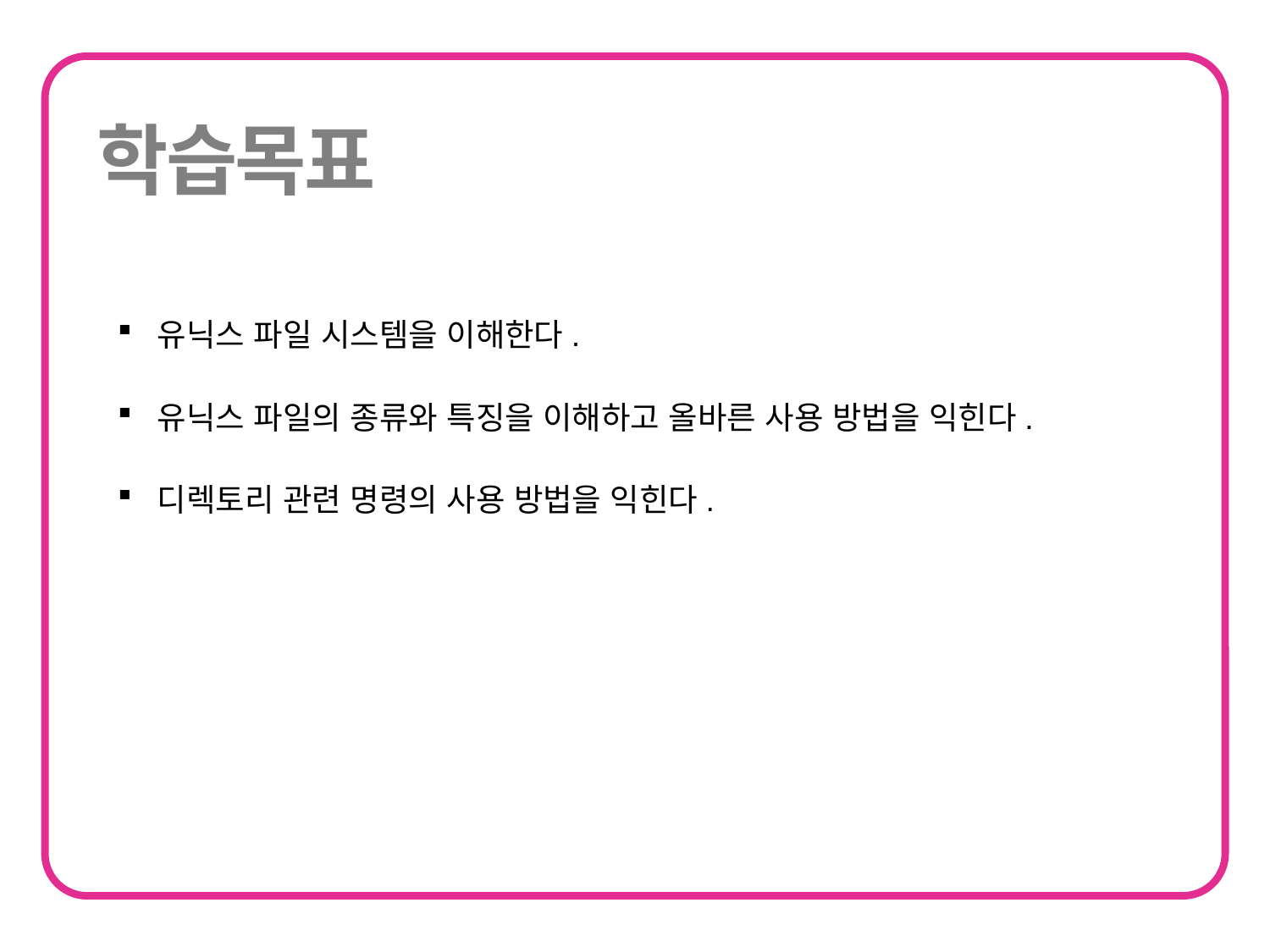

유닉스 파일 시스템을 이해한다.
유닉스 파일의 종류와 특징을 이해하고 올바른 사용 방법을 익힌다.
디렉토리 관련 명령의 사용 방법을 익힌다.